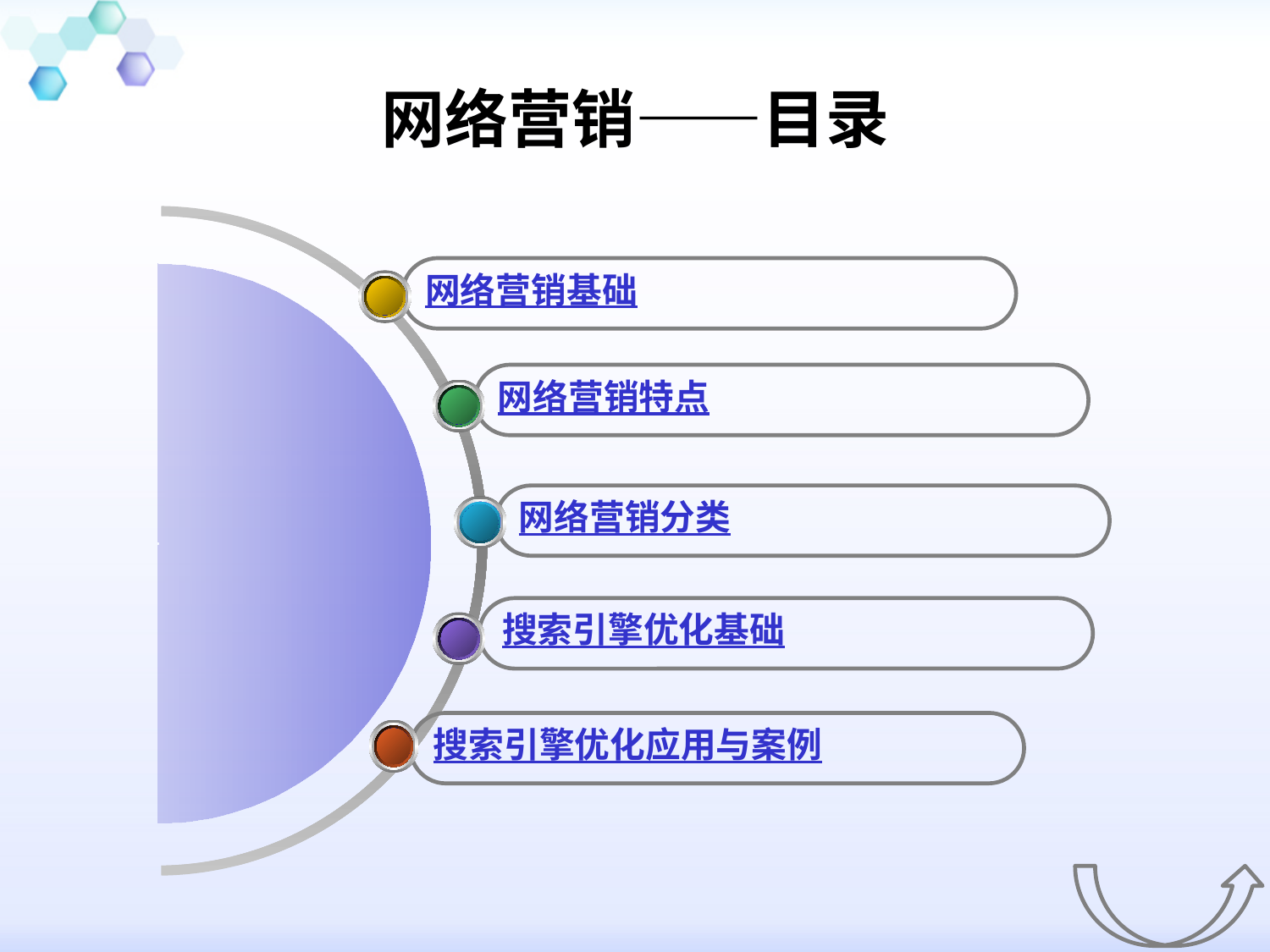

# 网络营销——目录

网络营销基础

网络营销特点

网络营销分类

搜索引擎优化基础

搜索引擎优化应用与案例